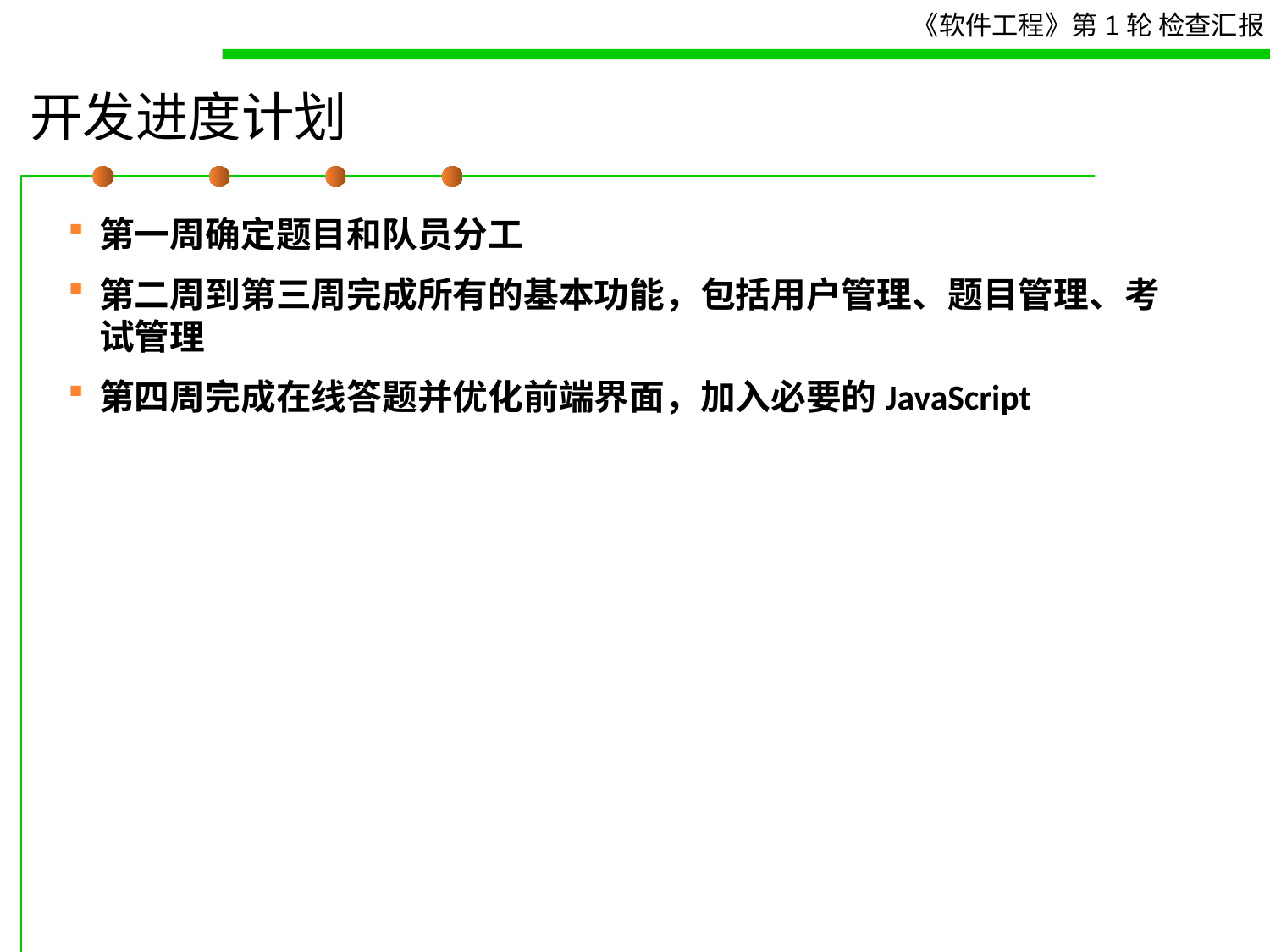

# 开发进度计划
第一周确定题目和队员分工
第二周到第三周完成所有的基本功能，包括用户管理、题目管理、考试管理
第四周完成在线答题并优化前端界面，加入必要的JavaScript